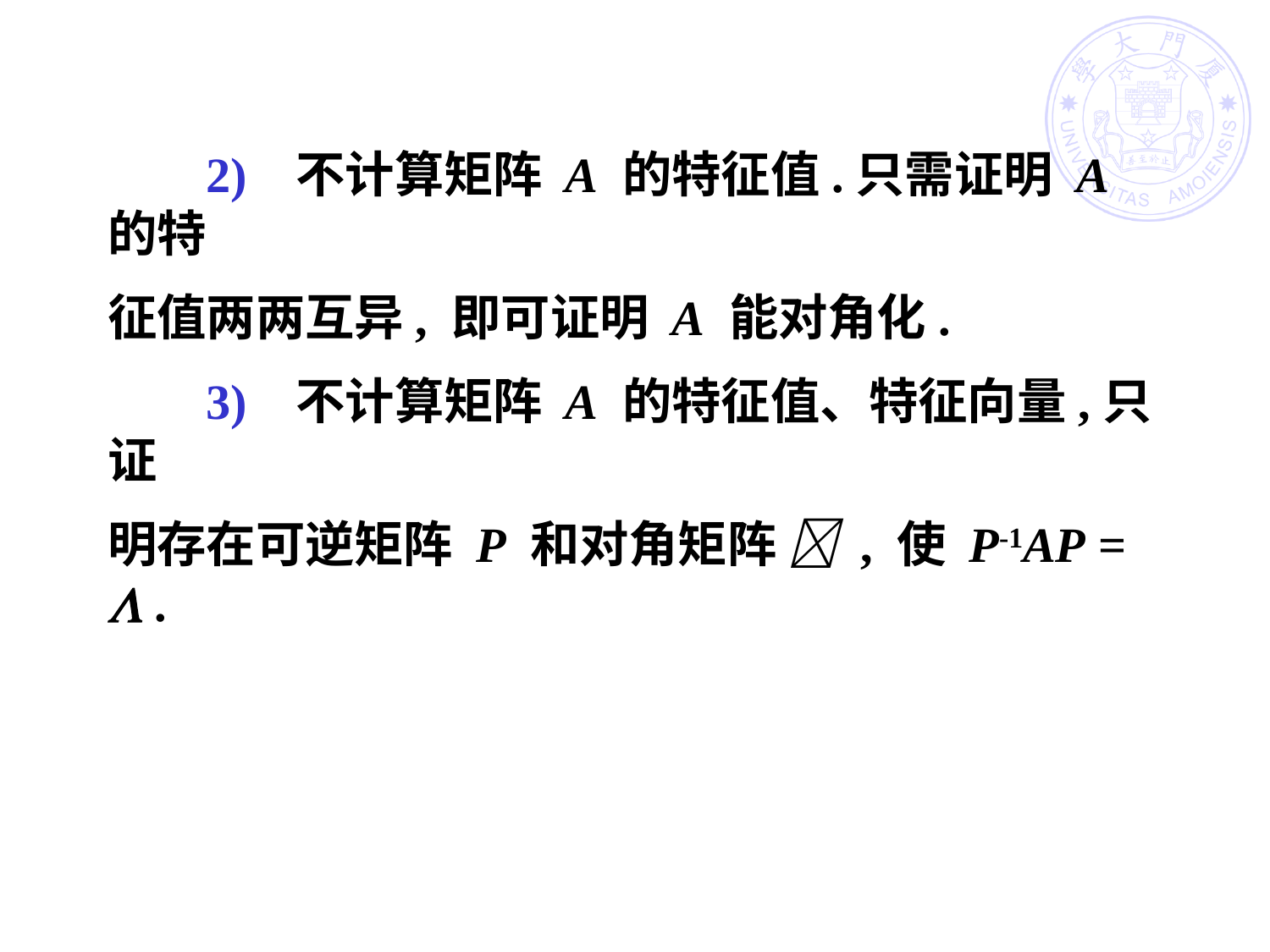

2)   不计算矩阵 A 的特征值.只需证明 A 的特
征值两两互异, 即可证明 A 能对角化.
        3)   不计算矩阵 A 的特征值、特征向量,只证
明存在可逆矩阵 P 和对角矩阵 Λ , 使 P-1AP =  Λ .